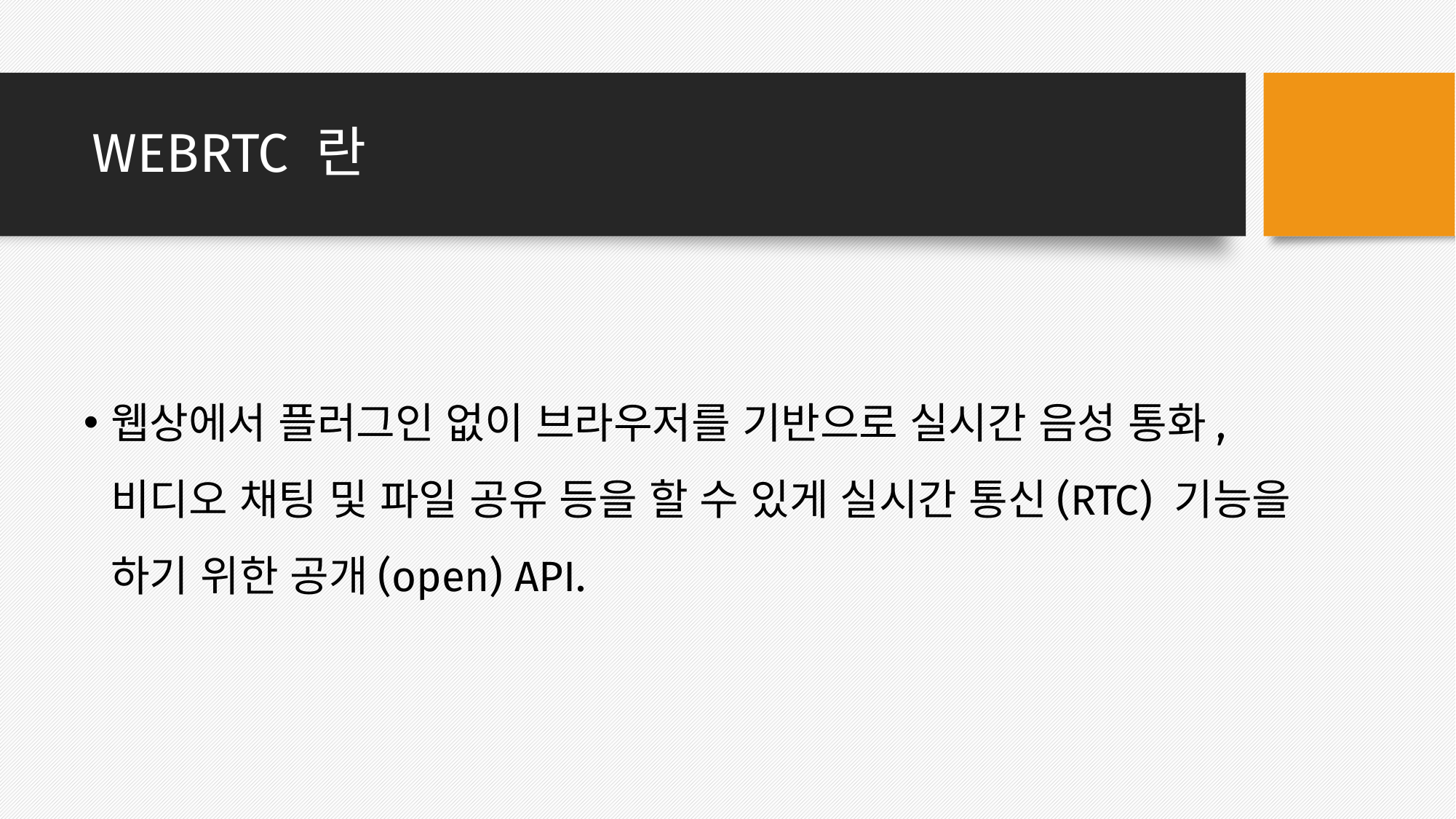

# WEBRTC 란
웹상에서 플러그인 없이 브라우저를 기반으로 실시간 음성 통화, 비디오 채팅 및 파일 공유 등을 할 수 있게 실시간 통신(RTC) 기능을 하기 위한 공개(open) API.